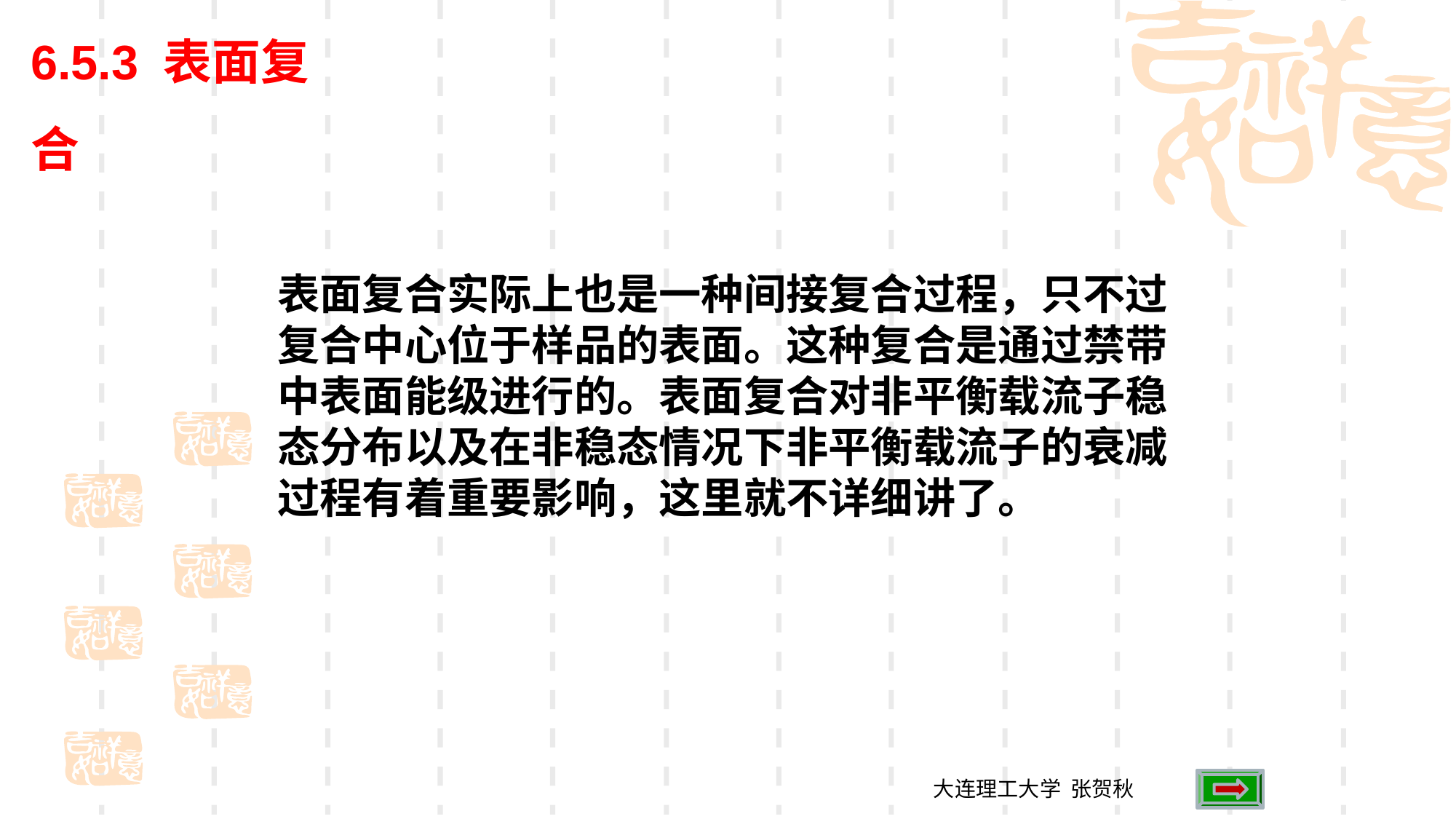

6.5.3 表面复合
表面复合实际上也是一种间接复合过程，只不过复合中心位于样品的表面。这种复合是通过禁带中表面能级进行的。表面复合对非平衡载流子稳态分布以及在非稳态情况下非平衡载流子的衰减过程有着重要影响，这里就不详细讲了。

大连理工大学  张贺秋